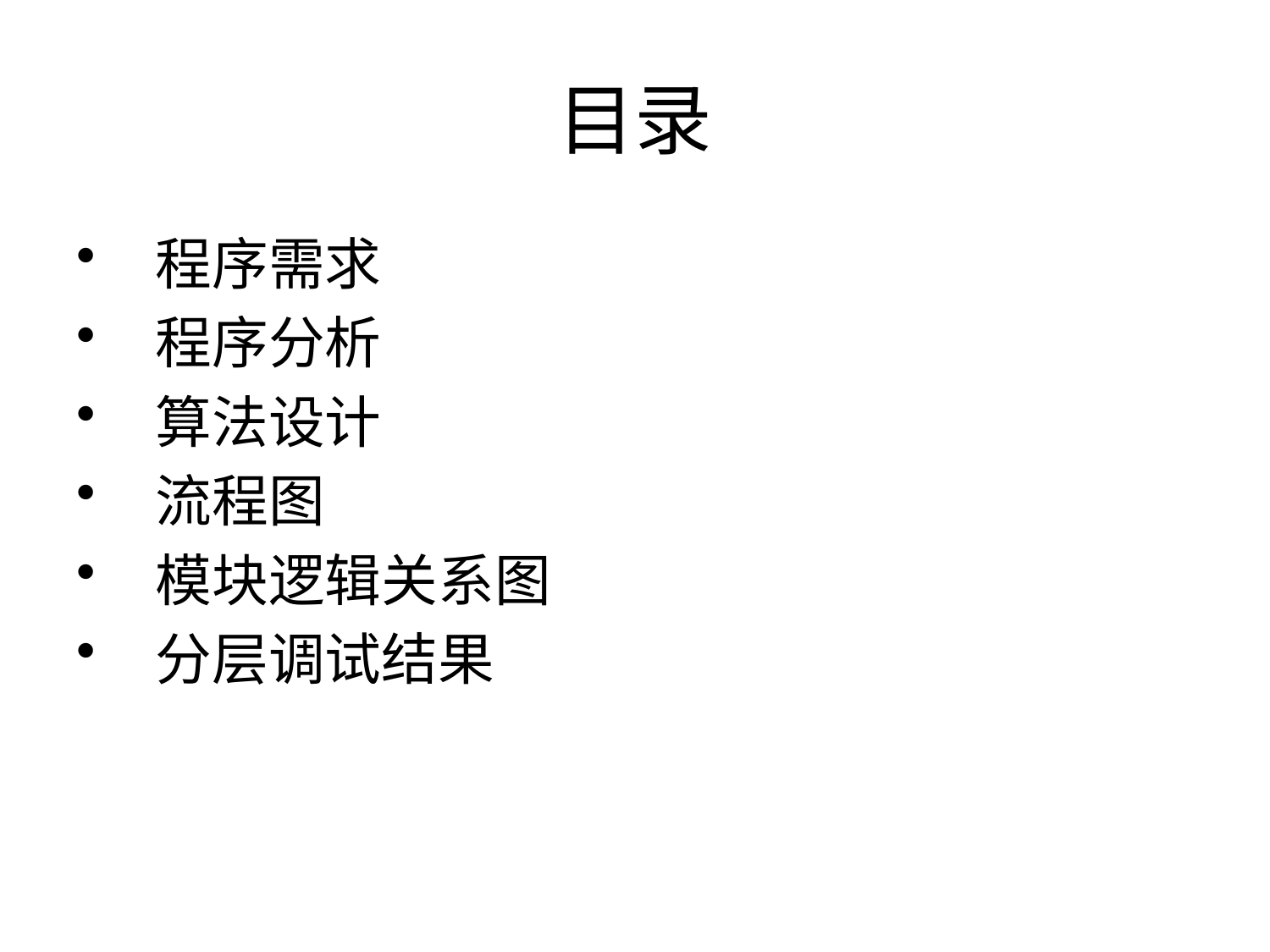

# 目录
程序需求
程序分析
算法设计
流程图
模块逻辑关系图
分层调试结果